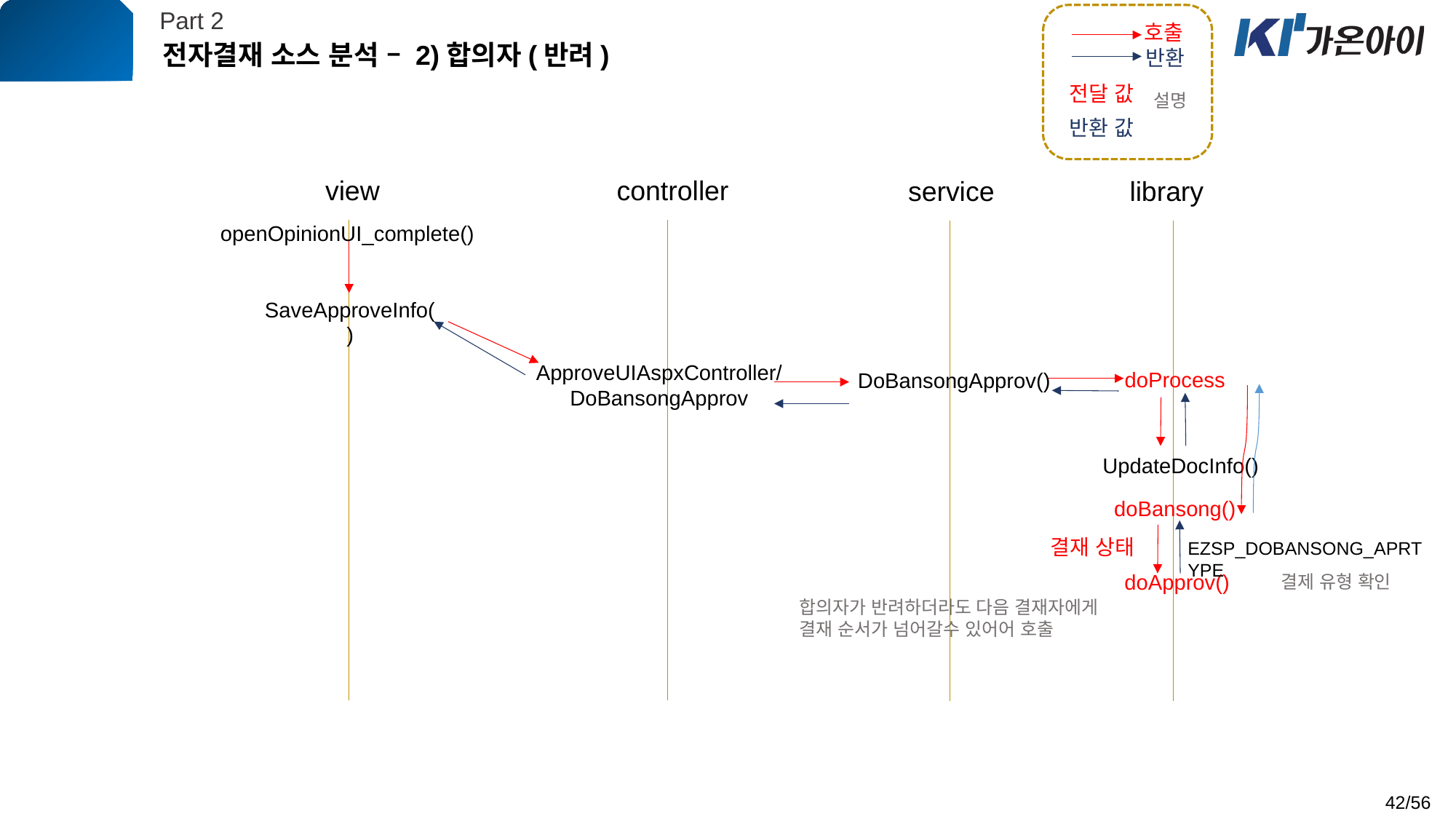

Part 2

호출
전자결재 소스 분석 – 2)합의자(반려)
반환
전달 값
설명
반환 값
view
controller
service
library
openOpinionUI_complete()
SaveApproveInfo()
ApproveUIAspxController/
DoBansongApprov
doProcess
DoBansongApprov()
UpdateDocInfo()
doBansong()
결재 상태
EZSP_DOBANSONG_APRTYPE
doApprov()
결제 유형 확인
합의자가 반려하더라도 다음 결재자에게 결재 순서가 넘어갈수 있어어 호출
42/56